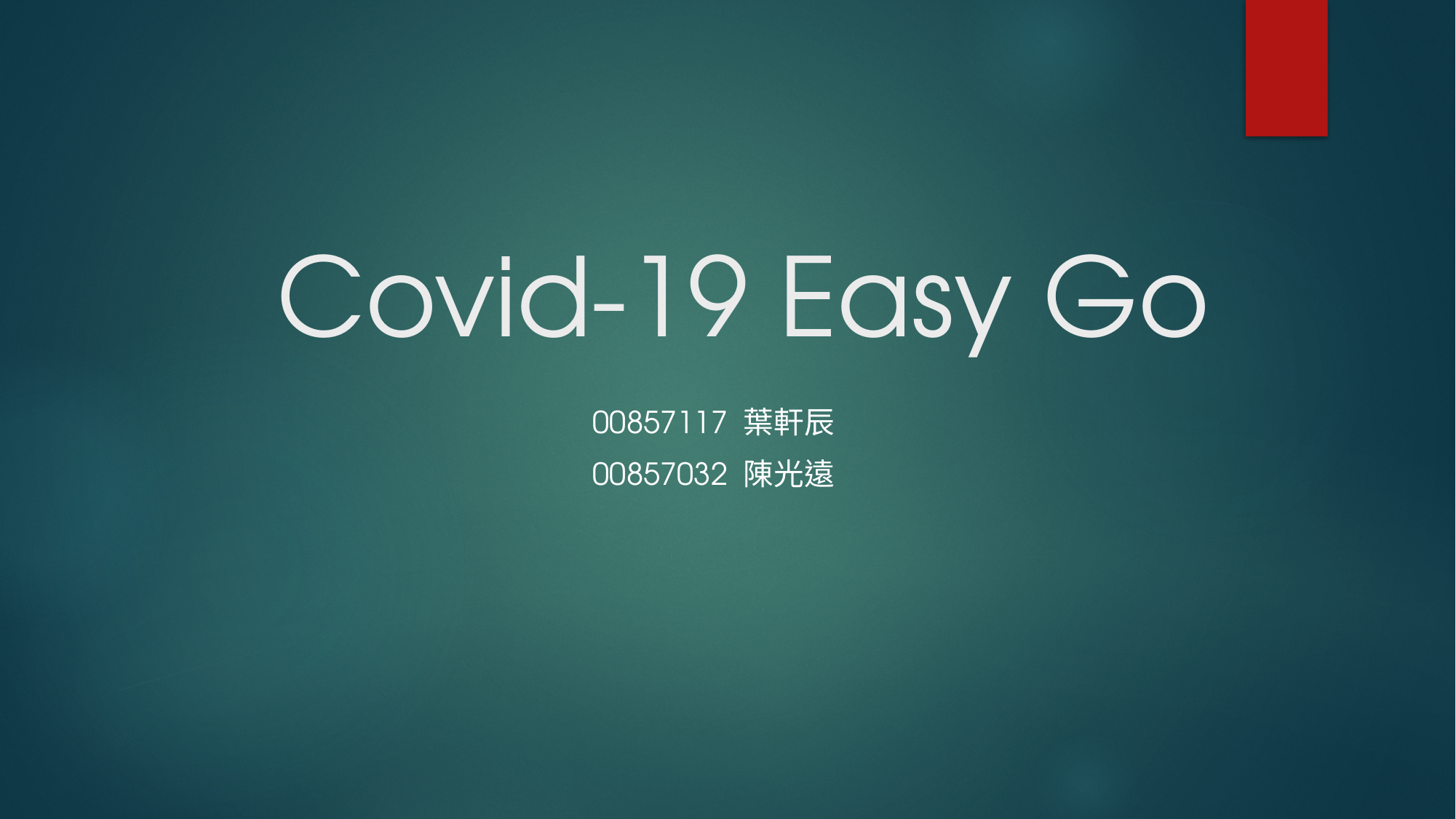

# Covid-19 Easy Go
00857117 葉軒辰
00857032 陳光遠